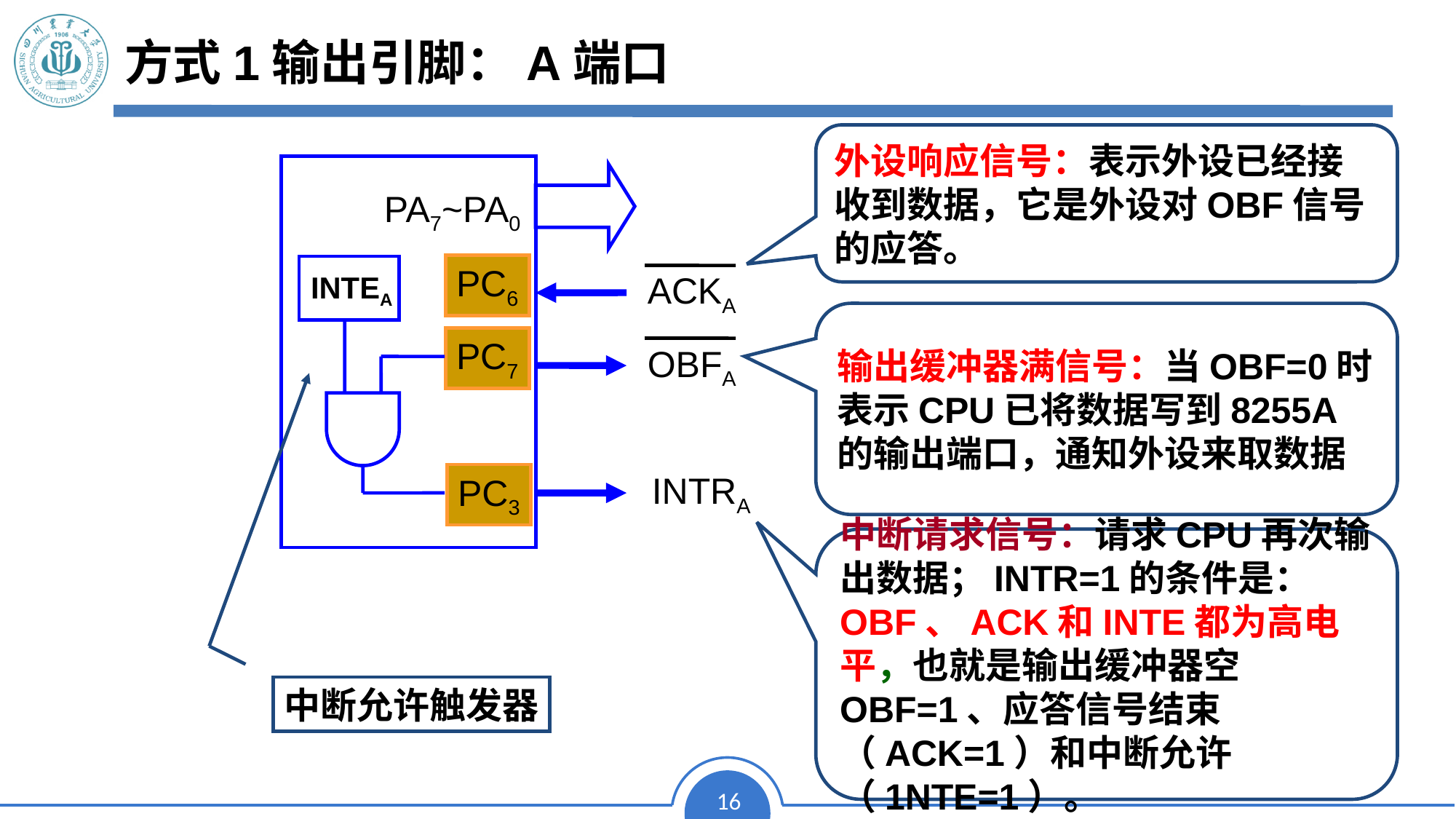

# 方式1输出引脚：A端口
外设响应信号：表示外设已经接收到数据，它是外设对OBF信号的应答。

PA7~PA0

PC6
INTEA
ACKA

PC7
OBFA

INTRA

PC3

输出缓冲器满信号：当OBF=0时表示CPU已将数据写到8255A的输出端口，通知外设来取数据

中断允许触发器
中断请求信号：请求CPU再次输出数据；INTR=1的条件是：OBF、ACK和INTE都为高电平，也就是输出缓冲器空OBF=1、应答信号结束（ACK=1）和中断允许（1NTE=1）。